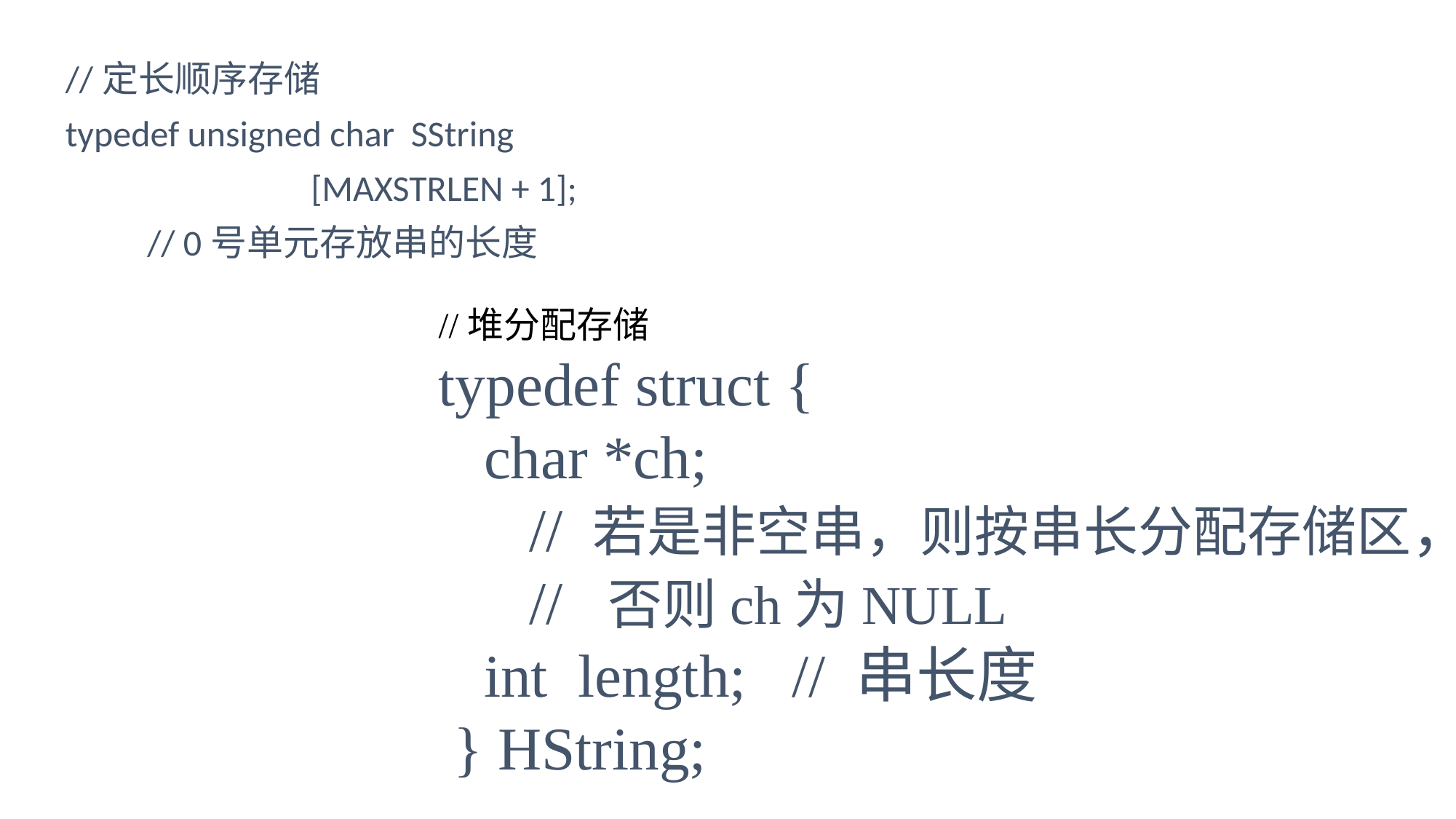

//定长顺序存储
typedef unsigned char  SString
                              [MAXSTRLEN + 1];
          // 0号单元存放串的长度
//堆分配存储
typedef struct {
   char *ch;
      // 若是非空串，则按串长分配存储区，
      //  否则ch为NULL
   int  length;   // 串长度
 } HString;